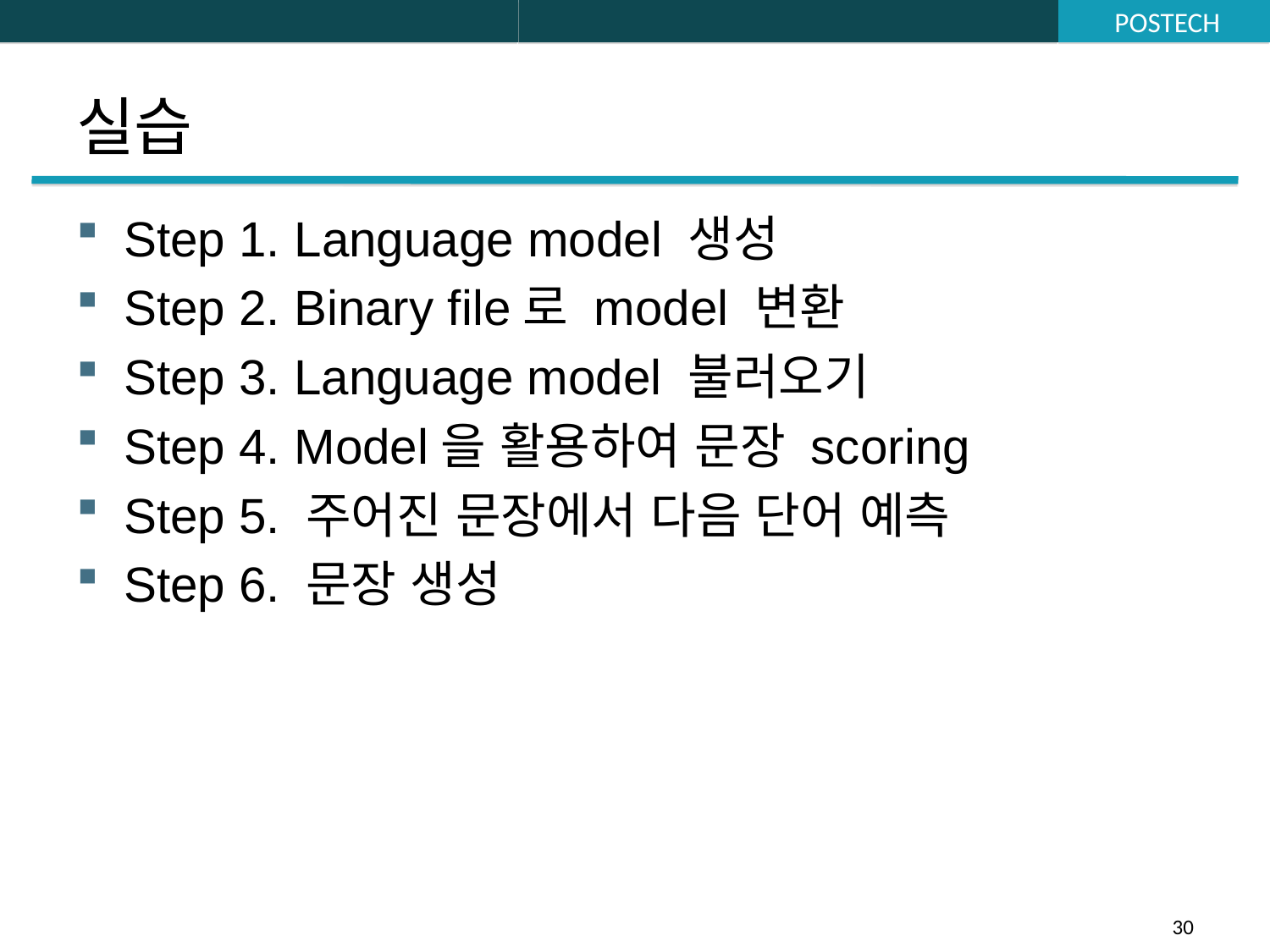

# 실습
Step 1. Language model 생성
Step 2. Binary file로 model 변환
Step 3. Language model 불러오기
Step 4. Model을 활용하여 문장 scoring
Step 5. 주어진 문장에서 다음 단어 예측
Step 6. 문장 생성
30